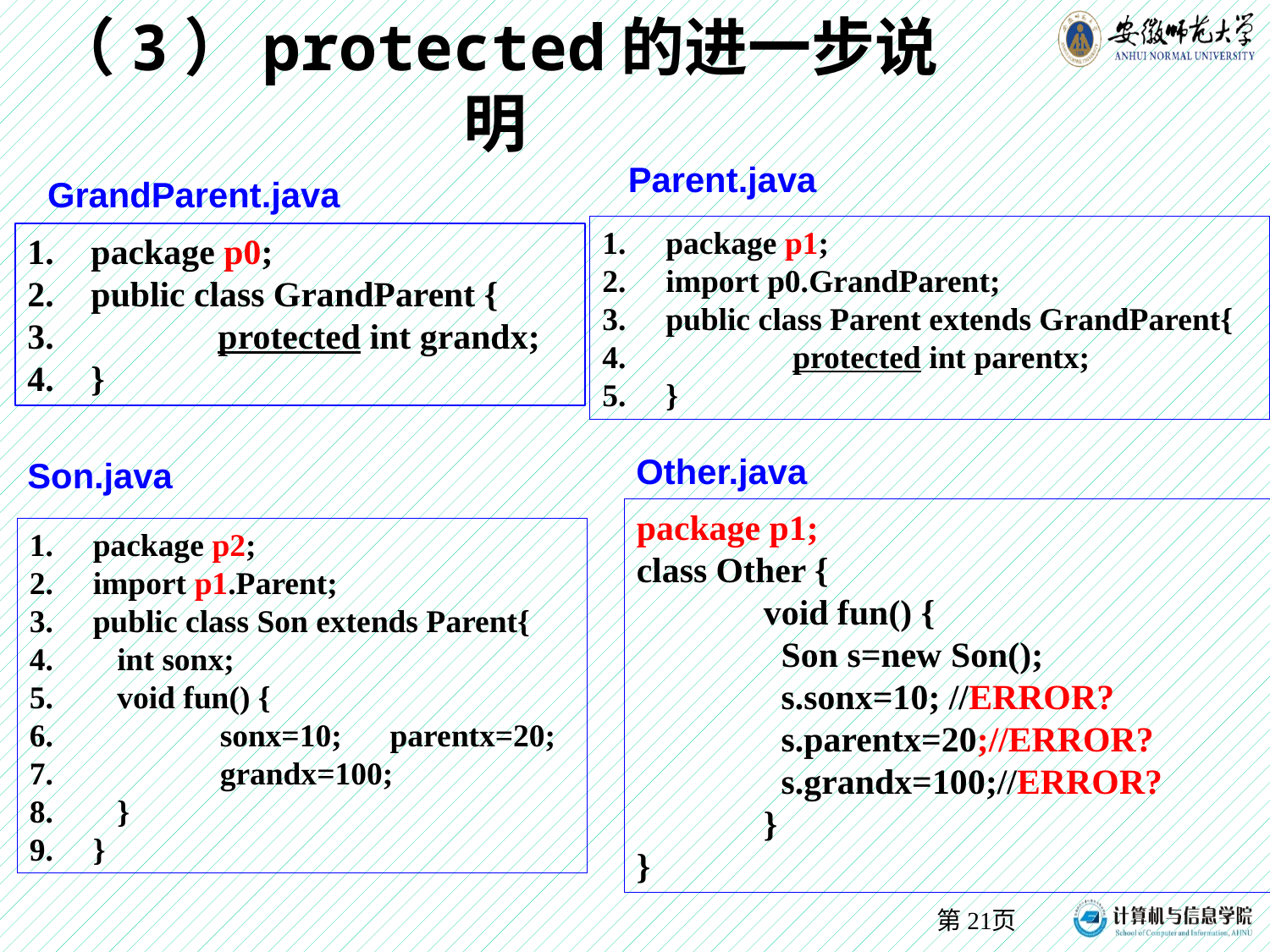

# （3）protected的进一步说明
Parent.java
GrandParent.java
package p1;
import p0.GrandParent;
public class Parent extends GrandParent{
	protected int parentx;
}
package p0;
public class GrandParent {
	protected int grandx;
}
Other.java
Son.java
package p1;
class Other {
	void fun() {
	  Son s=new Son();
	  s.sonx=10; //ERROR?
	  s.parentx=20;//ERROR?
	  s.grandx=100;//ERROR?
	}
}
package p2;
import p1.Parent;
public class Son extends Parent{
   int sonx;
   void fun() {
	sonx=10;      parentx=20;
	grandx=100;
   }
}
第21页